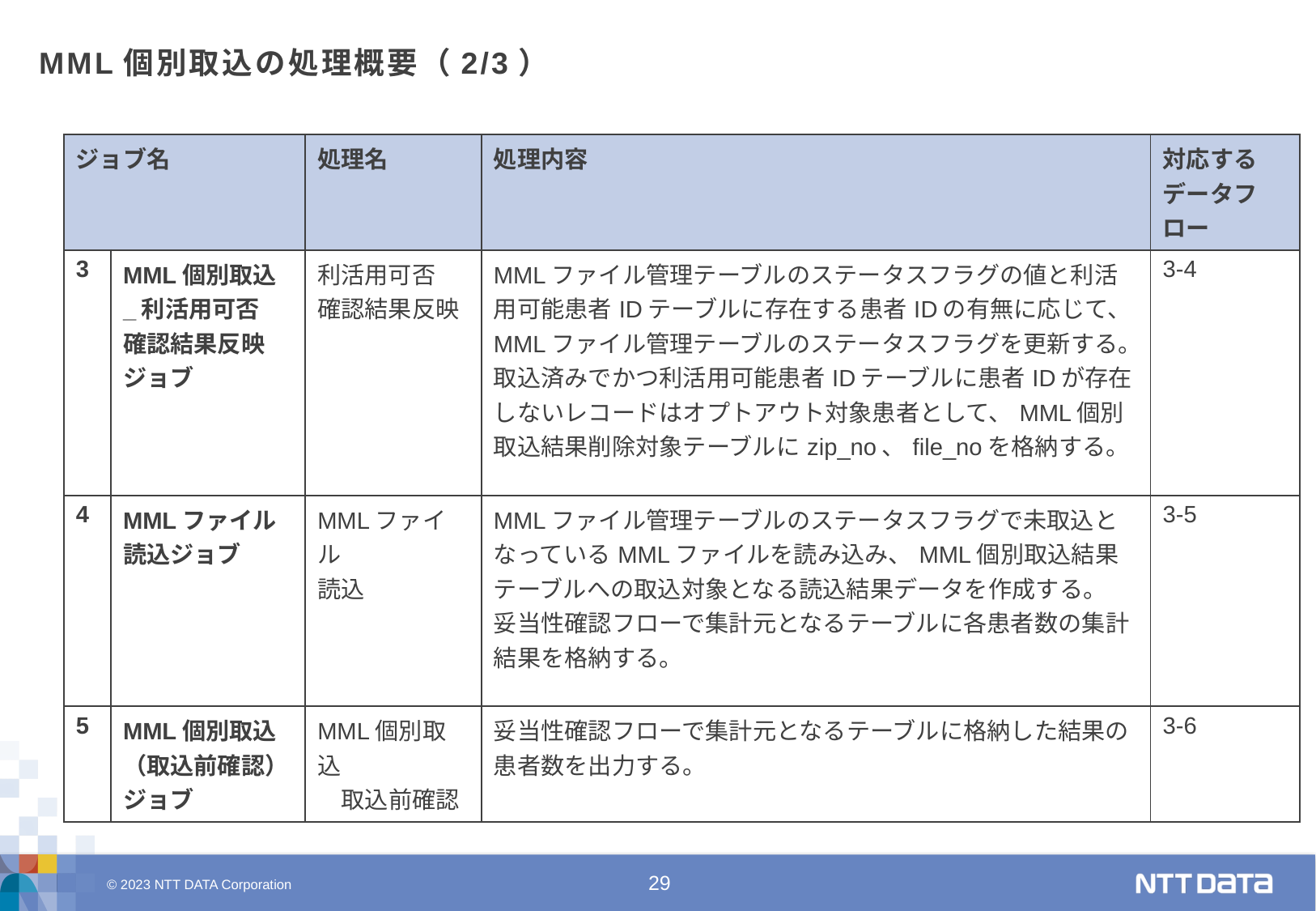

# MML個別取込の処理概要（2/3）
| ジョブ名 |  | 処理名 | 処理内容 | 対応する データフロー |
| --- | --- | --- | --- | --- |
| 3 | MML個別取込 \_利活用可否 確認結果反映 ジョブ | 利活用可否 確認結果反映 | MMLファイル管理テーブルのステータスフラグの値と利活用可能患者IDテーブルに存在する患者IDの有無に応じて、MMLファイル管理テーブルのステータスフラグを更新する。 取込済みでかつ利活用可能患者IDテーブルに患者IDが存在しないレコードはオプトアウト対象患者として、MML個別取込結果削除対象テーブルにzip\_no、file\_noを格納する。 | 3-4 |
| 4 | MMLファイル 読込ジョブ | MMLファイル 読込 | MMLファイル管理テーブルのステータスフラグで未取込となっているMMLファイルを読み込み、MML個別取込結果テーブルへの取込対象となる読込結果データを作成する。 妥当性確認フローで集計元となるテーブルに各患者数の集計結果を格納する。 | 3-5 |
| 5 | MML個別取込 （取込前確認） ジョブ | MML個別取込 　取込前確認 | 妥当性確認フローで集計元となるテーブルに格納した結果の患者数を出力する。 | 3-6 |